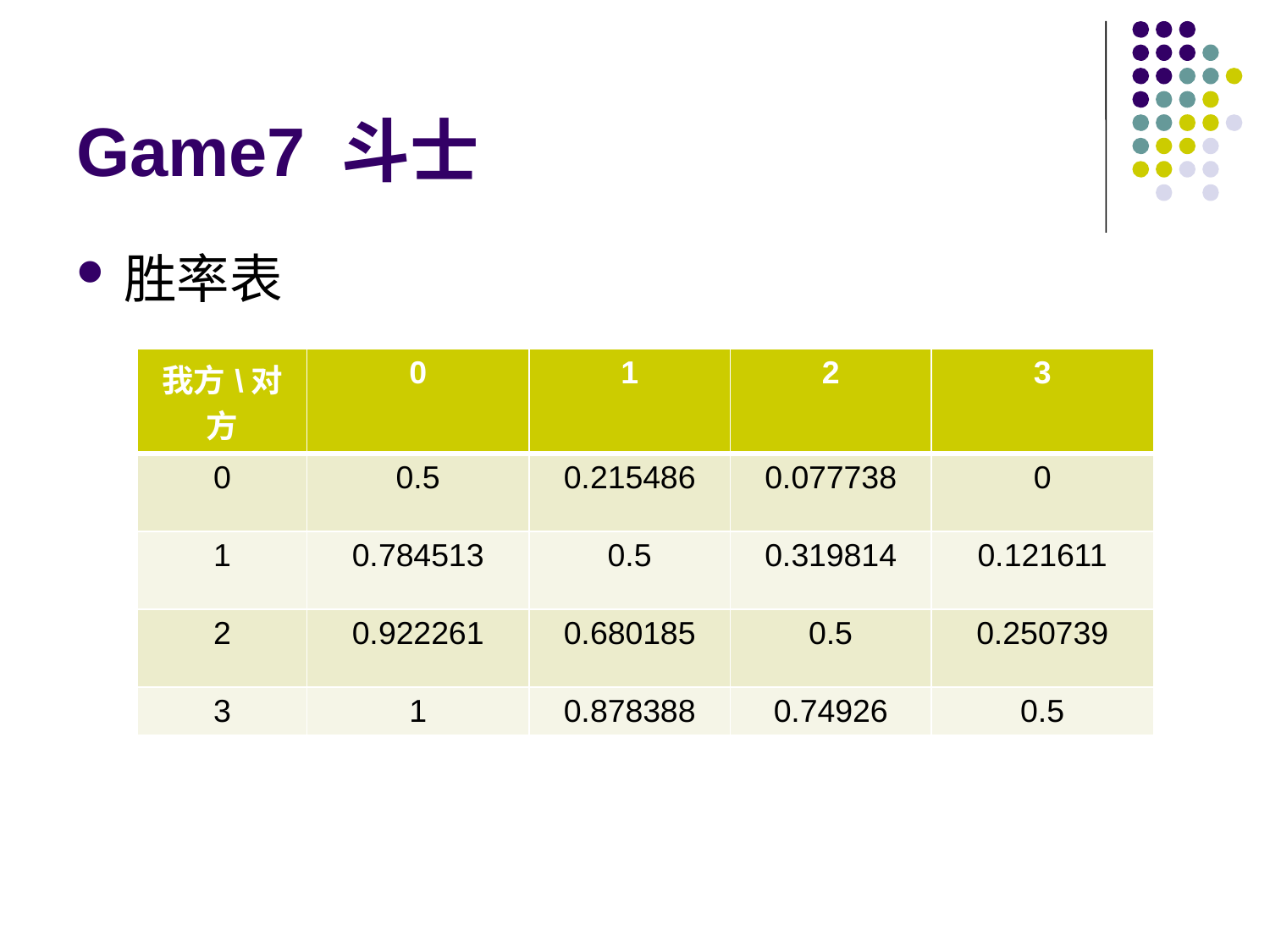

# Game7 斗士
胜率表

| 我方\对方 | 0 | 1 | 2 | 3 |
| --- | --- | --- | --- | --- |
| 0 | 0.5 | 0.215486 | 0.077738 | 0 |
| 1 | 0.784513 | 0.5 | 0.319814 | 0.121611 |
| 2 | 0.922261 | 0.680185 | 0.5 | 0.250739 |
| 3 | 1 | 0.878388 | 0.74926 | 0.5 |